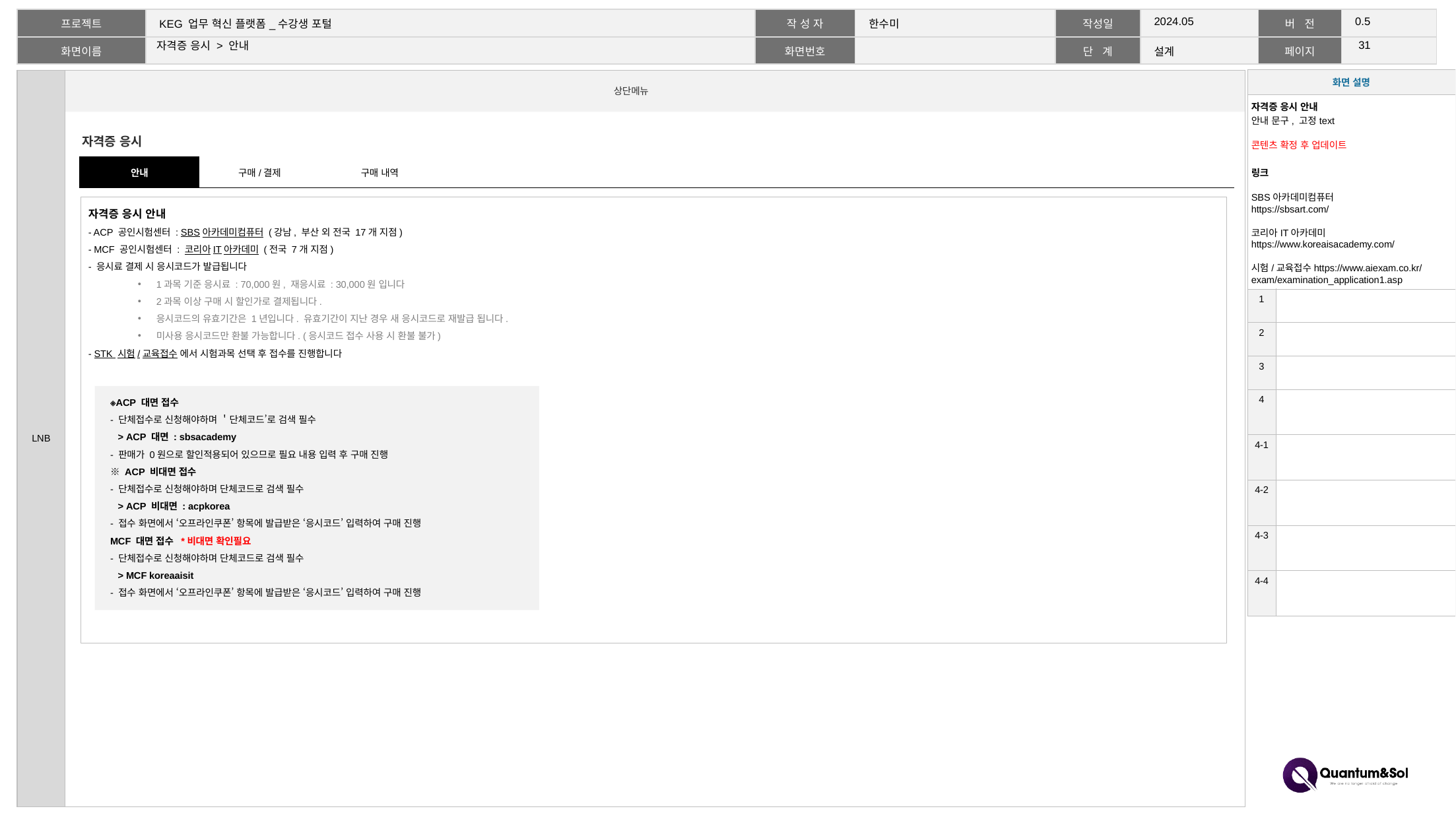

31

# 자격증 응시 > 안내
| 화면 설명 |  |
| --- | --- |
| 자격증 응시 안내 안내 문구, 고정text 콘텐츠 확정 후 업데이트 링크 SBS아카데미컴퓨터 https://sbsart.com/ 코리아IT아카데미 https://www.koreaisacademy.com/ 시험/교육접수https://www.aiexam.co.kr/exam/examination\_application1.asp |  |
| 1 |  |
| 2 |  |
| 3 |  |
| 4 |  |
| 4-1 |  |
| 4-2 |  |
| 4-3 |  |
| 4-4 |  |
자격증 응시
| 안내 | 구매/결제 | 구매 내역 |  |  |  |  |  |  |  |
| --- | --- | --- | --- | --- | --- | --- | --- | --- | --- |
자격증 응시 안내
- ACP 공인시험센터 : SBS아카데미컴퓨터 (강남, 부산 외 전국 17개 지점)
- MCF 공인시험센터 : 코리아IT아카데미 (전국 7개 지점)
- 응시료 결제 시 응시코드가 발급됩니다
1과목 기준 응시료 : 70,000원, 재응시료 : 30,000원 입니다
2과목 이상 구매 시 할인가로 결제됩니다.
응시코드의 유효기간은 1년입니다. 유효기간이 지난 경우 새 응시코드로 재발급 됩니다.
미사용 응시코드만 환불 가능합니다. (응시코드 접수 사용 시 환불 불가)
- STK 시험/교육접수 에서 시험과목 선택 후 접수를 진행합니다
※ACP 대면 접수
- 단체접수로 신청해야하며 ＇단체코드’로 검색 필수
  > ACP 대면 : sbsacademy
- 판매가 0원으로 할인적용되어 있으므로 필요 내용 입력 후 구매 진행
※ ACP 비대면 접수
- 단체접수로 신청해야하며 단체코드로 검색 필수
  > ACP 비대면 : acpkorea
- 접수 화면에서 ‘오프라인쿠폰’ 항목에 발급받은 ‘응시코드’ 입력하여 구매 진행
MCF 대면 접수  *비대면 확인필요
- 단체접수로 신청해야하며 단체코드로 검색 필수
  > MCF koreaaisit
- 접수 화면에서 ‘오프라인쿠폰’ 항목에 발급받은 ‘응시코드’ 입력하여 구매 진행